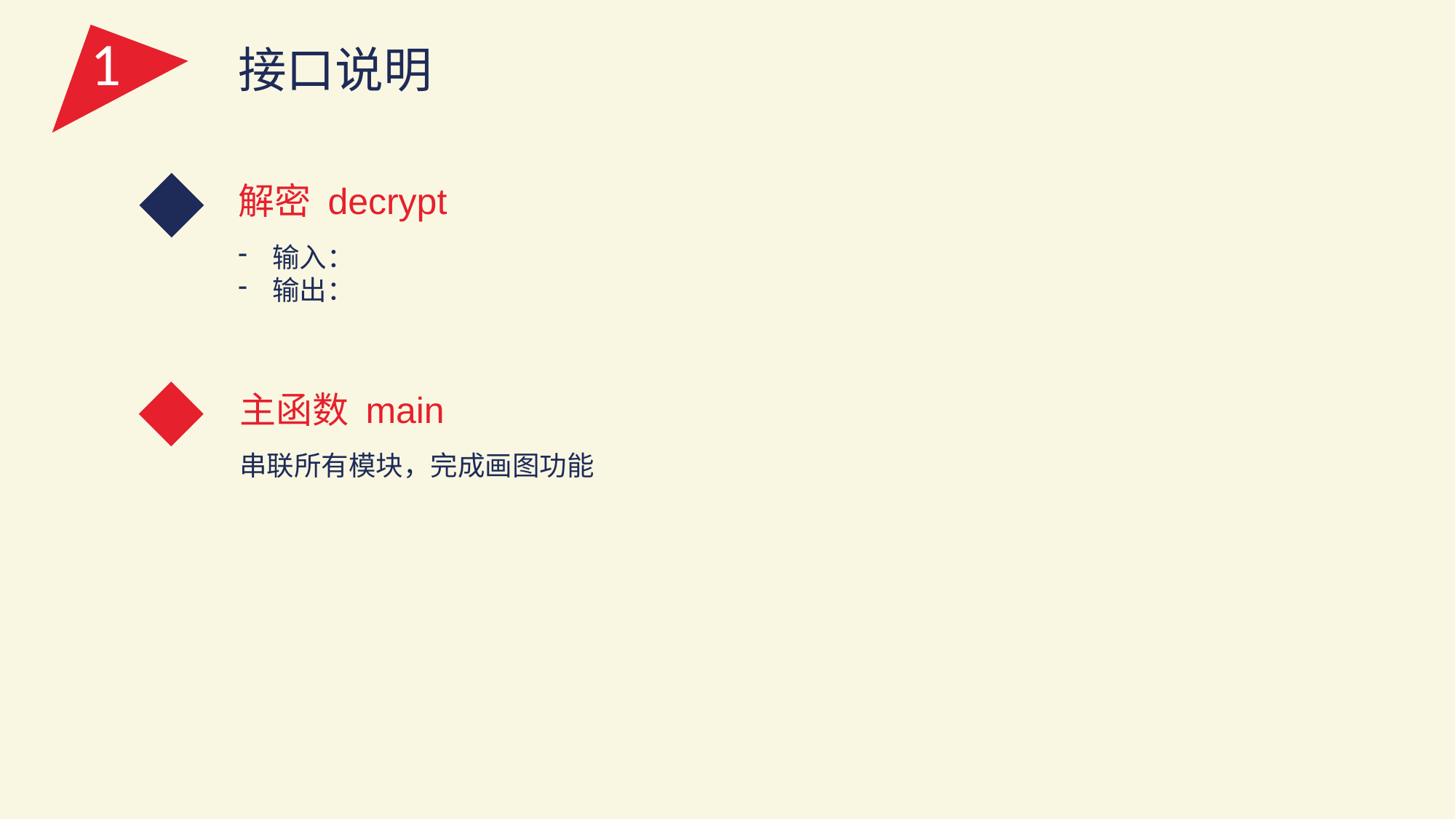

1

接口说明

解密 decrypt

输入：
输出：

主函数 main

串联所有模块，完成画图功能